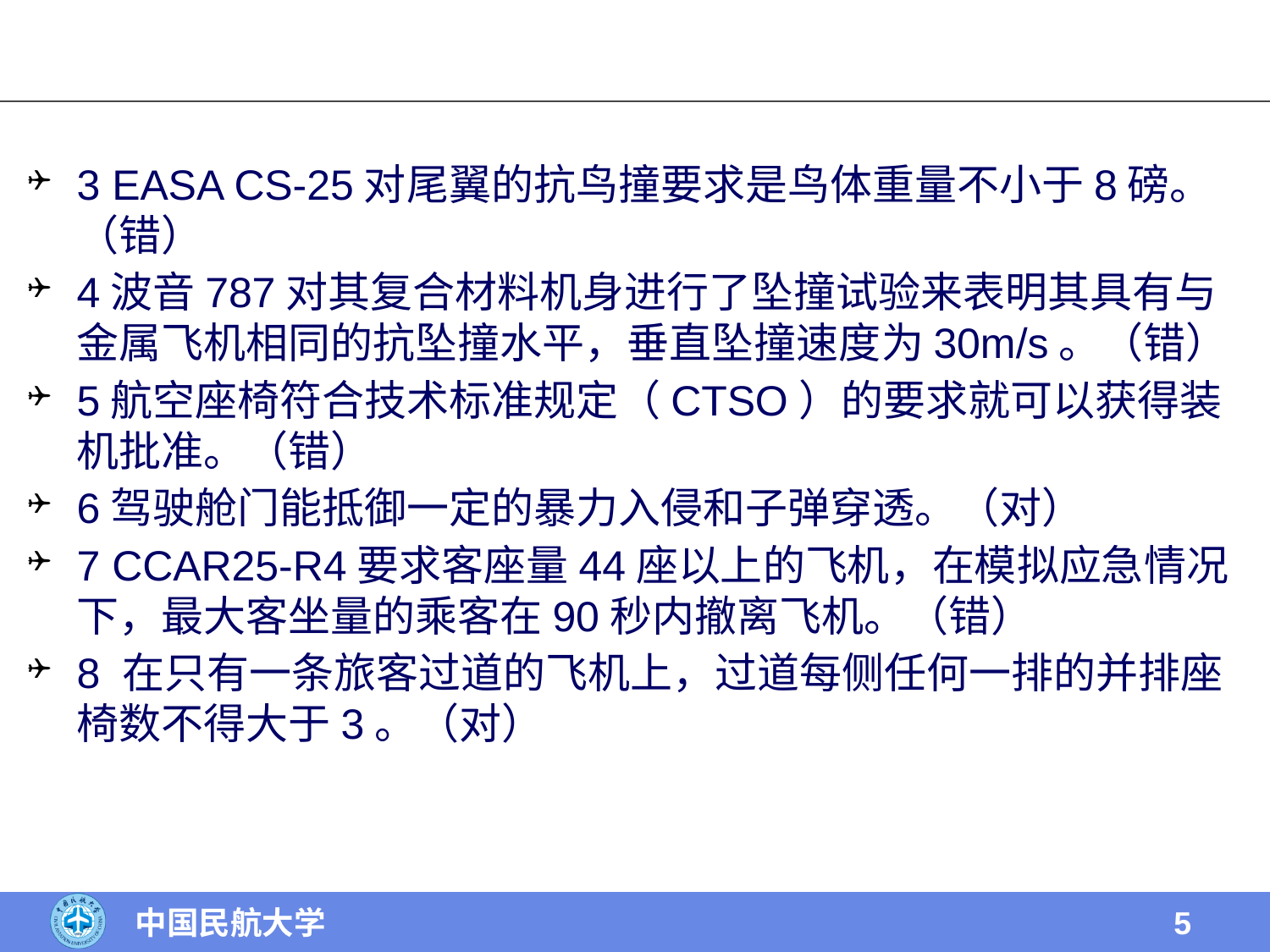

#
3 EASA CS-25对尾翼的抗鸟撞要求是鸟体重量不小于8磅。（错）
4波音787对其复合材料机身进行了坠撞试验来表明其具有与金属飞机相同的抗坠撞水平，垂直坠撞速度为30m/s。（错）
5航空座椅符合技术标准规定（CTSO）的要求就可以获得装机批准。（错）
6驾驶舱门能抵御一定的暴力入侵和子弹穿透。（对）
7 CCAR25-R4要求客座量44座以上的飞机，在模拟应急情况下，最大客坐量的乘客在90秒内撤离飞机。（错）
8 在只有一条旅客过道的飞机上，过道每侧任何一排的并排座椅数不得大于3。（对）